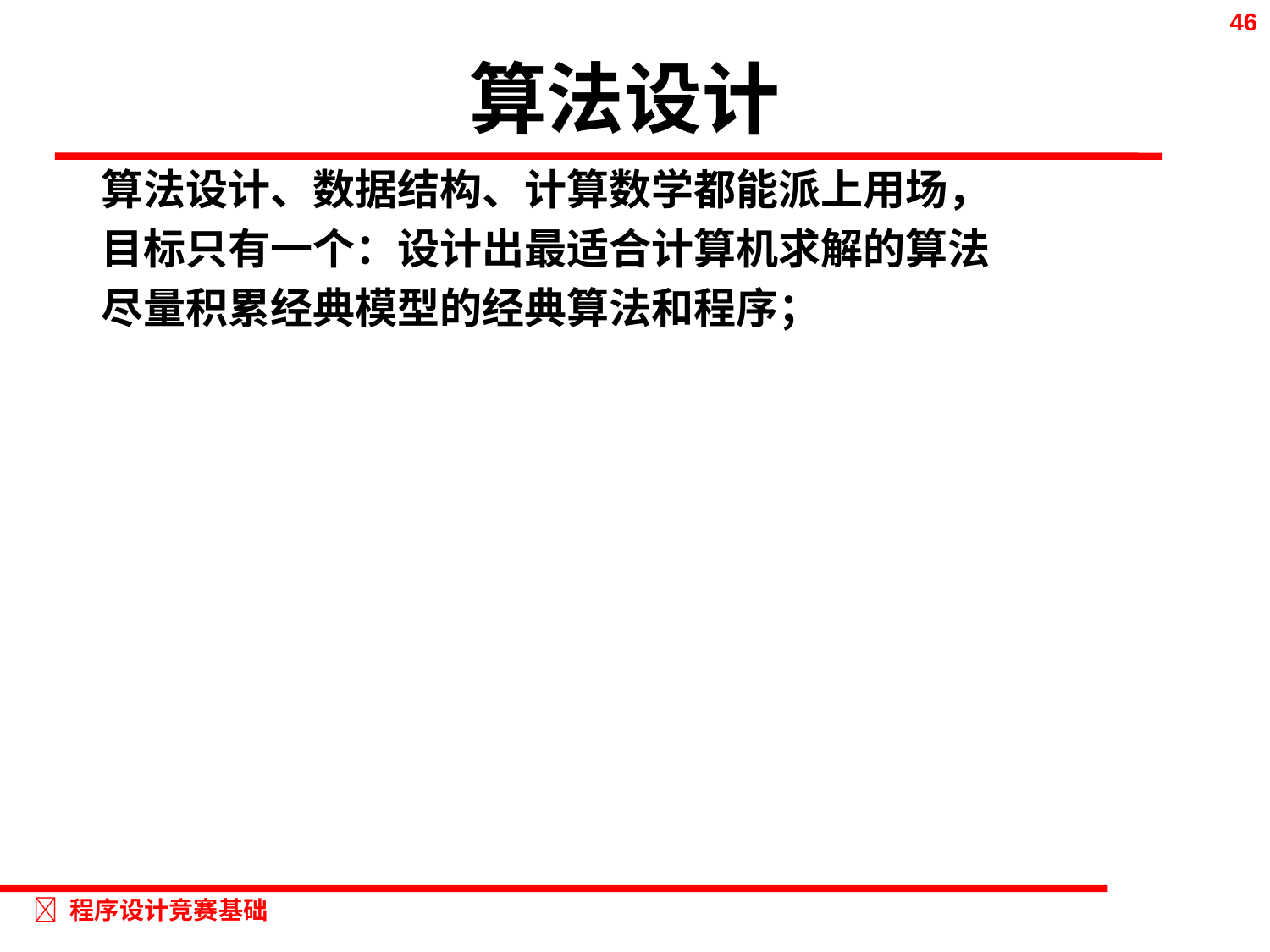

# 算法设计
算法设计、数据结构、计算数学都能派上用场，
目标只有一个：设计出最适合计算机求解的算法
尽量积累经典模型的经典算法和程序；